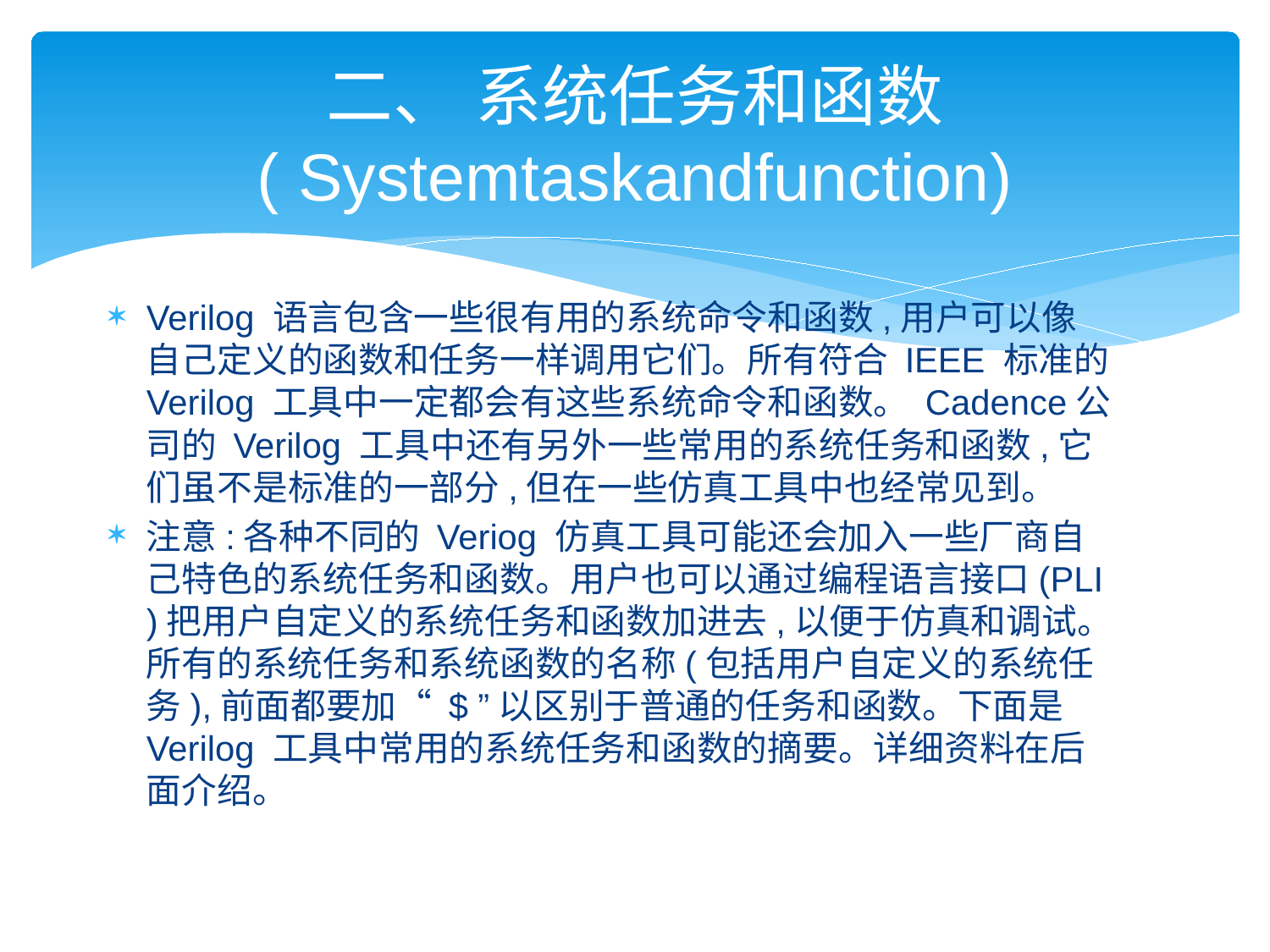

# 二、 系统任务和函数 ( Systemtaskandfunction)
Verilog 语言包含一些很有用的系统命令和函数,用户可以像自己定义的函数和任务一样调用它们。所有符合 IEEE 标准的 Verilog 工具中一定都会有这些系统命令和函数。 Cadence公司的 Verilog 工具中还有另外一些常用的系统任务和函数,它们虽不是标准的一部分,但在一些仿真工具中也经常见到。
注意:各种不同的 Veriog 仿真工具可能还会加入一些厂商自己特色的系统任务和函数。用户也可以通过编程语言接口(PLI )把用户自定义的系统任务和函数加进去,以便于仿真和调试。所有的系统任务和系统函数的名称(包括用户自定义的系统任务),前面都要加“ $ ”以区别于普通的任务和函数。下面是 Verilog 工具中常用的系统任务和函数的摘要。详细资料在后面介绍。